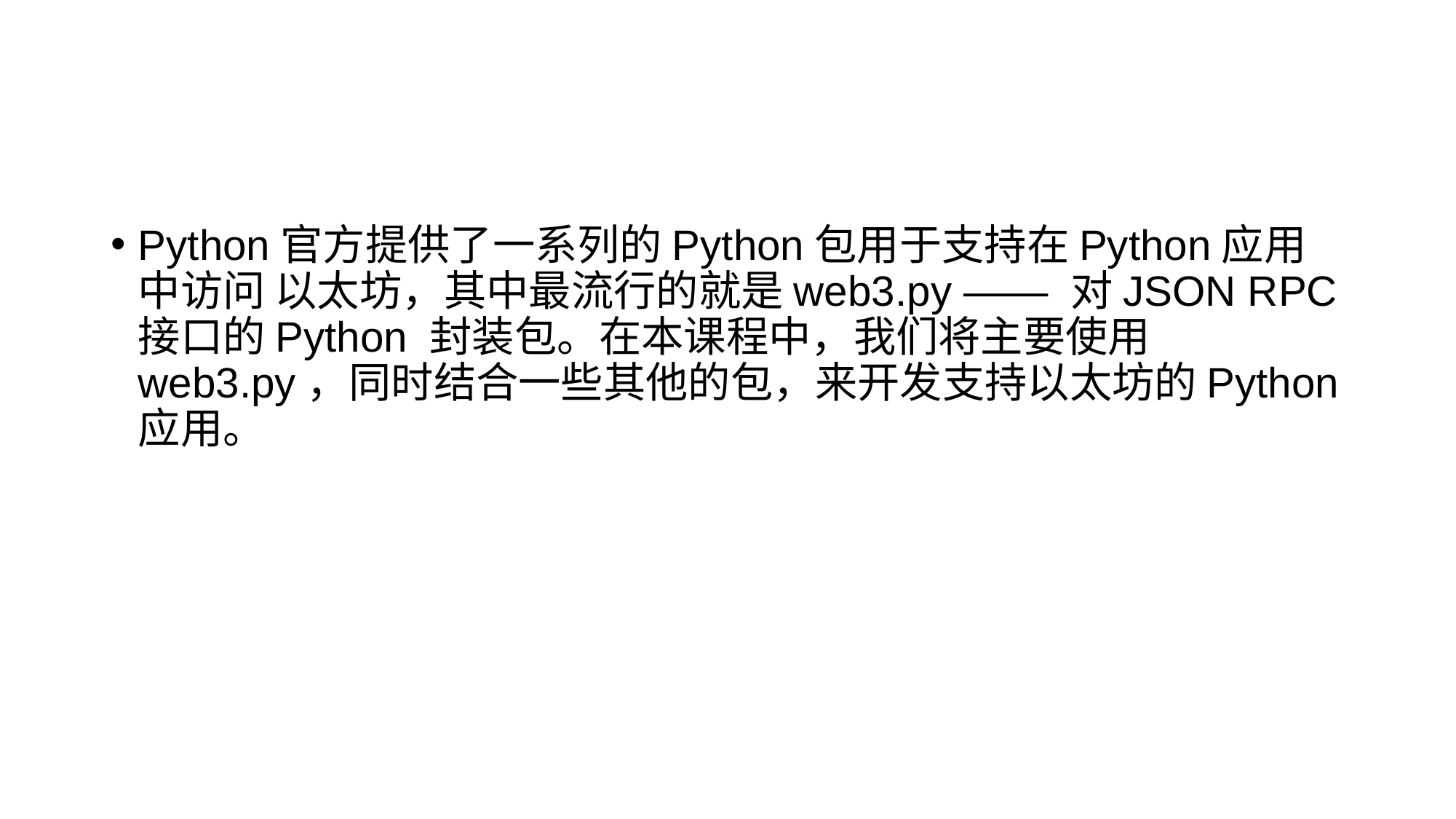

#
Python官方提供了一系列的Python包用于支持在Python应用中访问 以太坊，其中最流行的就是web3.py —— 对JSON RPC接口的Python 封装包。在本课程中，我们将主要使用web3.py，同时结合一些其他的包，来开发支持以太坊的Python应用。